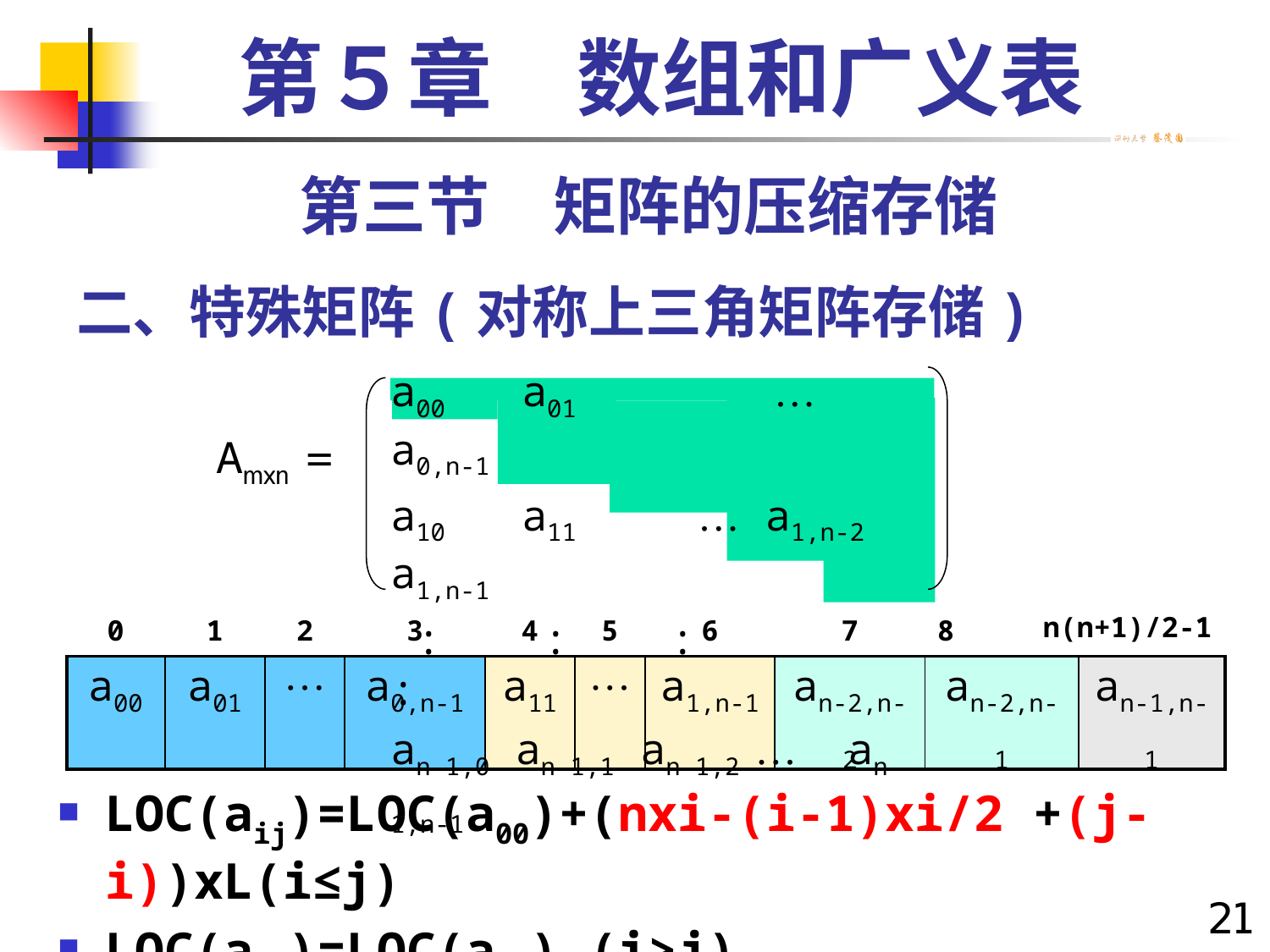

第５章　数组和广义表
第三节　矩阵的压缩存储
# 二、特殊矩阵(对称上三角矩阵存储)
a00   a01         …   a0,n-1
a10   a11      … a1,n-2 a1,n-1
 :    :    :          :
an-1,0 an-1,1 an-1,2 …  an-1,n-1

Amxn  =

| 0 | 1 | 2 | 3 | 4 | 5 | 6 | 7 | 8 | n(n+1)/2-1 |  |
| --- | --- | --- | --- | --- | --- | --- | --- | --- | --- | --- |
| a00 | a01 | … | a0,n-1 | a11 | … | a1,n-1 | an-2,n-2 | an-2,n-1 |  | an-1,n-1 |
LOC(aij)=LOC(a00)+(nxi-(i-1)xi/2 +(j-i))xL(i≤j)
LOC(aij)=LOC(aji) (i>j)

21